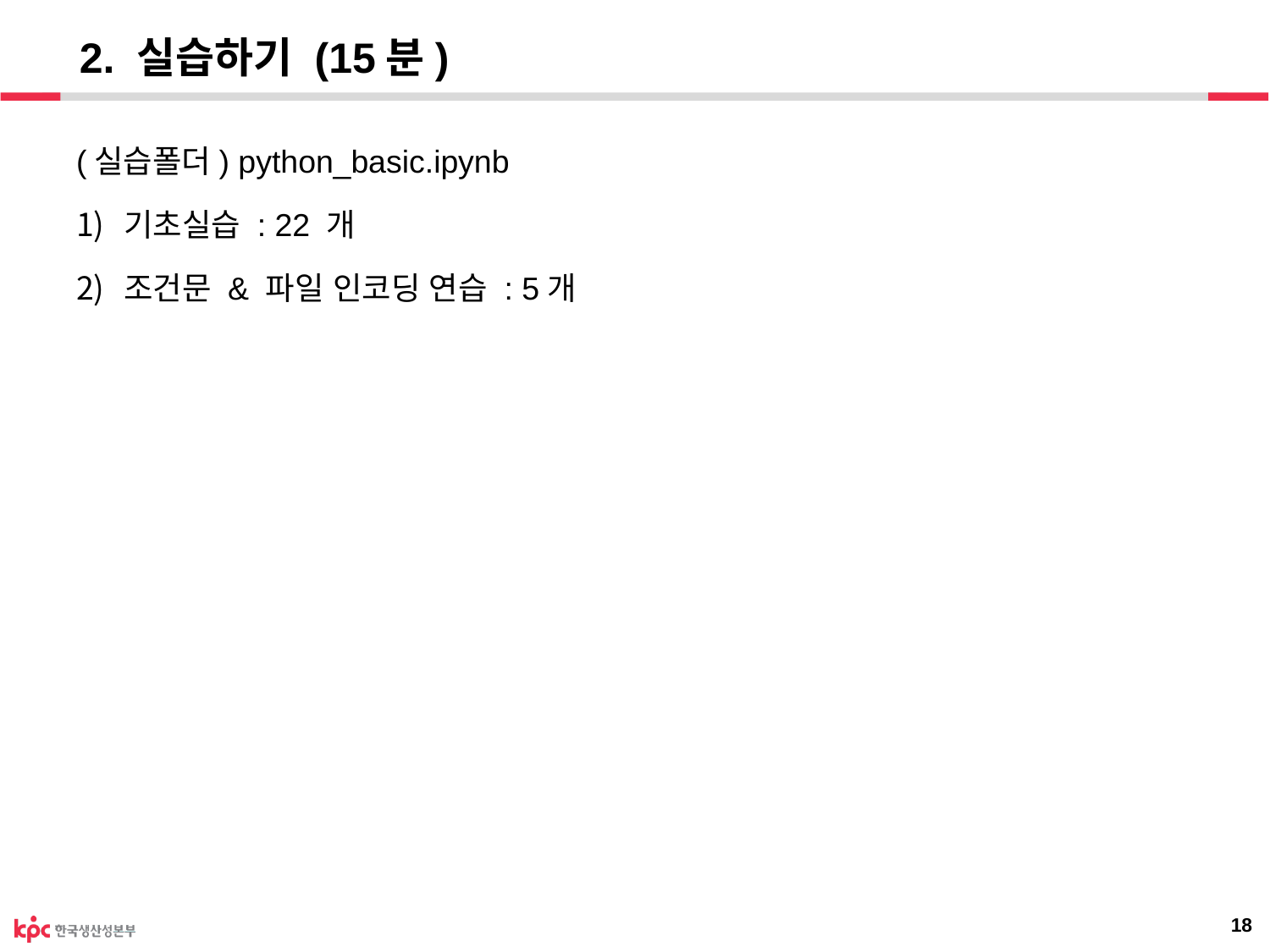

# 2. 실습하기 (15분)
(실습폴더) python_basic.ipynb
기초실습 : 22 개
조건문 & 파일 인코딩 연습 : 5개